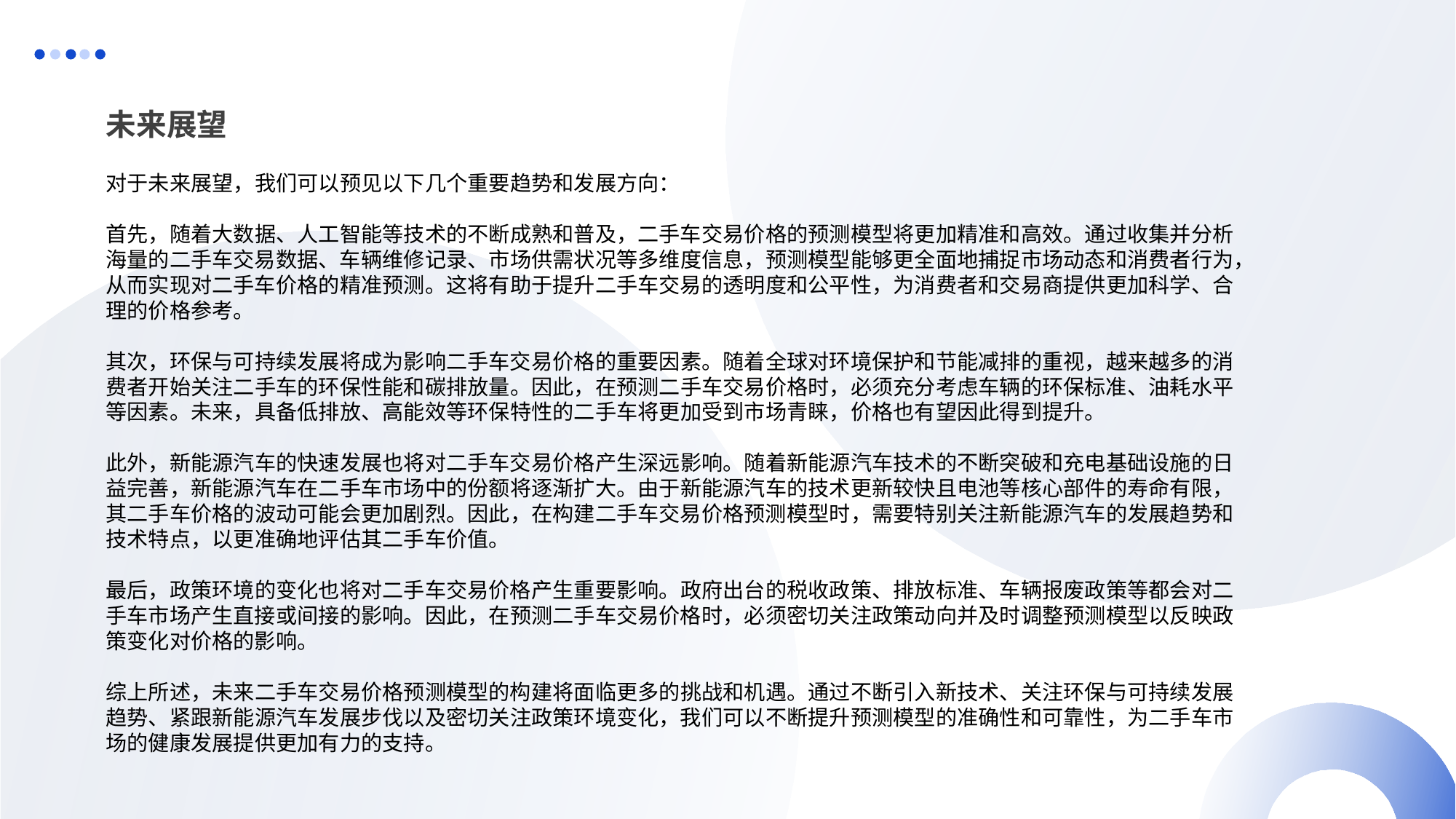

未来展望
对于未来展望，我们可以预见以下几个重要趋势和发展方向：

首先，随着大数据、人工智能等技术的不断成熟和普及，二手车交易价格的预测模型将更加精准和高效。通过收集并分析海量的二手车交易数据、车辆维修记录、市场供需状况等多维度信息，预测模型能够更全面地捕捉市场动态和消费者行为，从而实现对二手车价格的精准预测。这将有助于提升二手车交易的透明度和公平性，为消费者和交易商提供更加科学、合理的价格参考。

其次，环保与可持续发展将成为影响二手车交易价格的重要因素。随着全球对环境保护和节能减排的重视，越来越多的消费者开始关注二手车的环保性能和碳排放量。因此，在预测二手车交易价格时，必须充分考虑车辆的环保标准、油耗水平等因素。未来，具备低排放、高能效等环保特性的二手车将更加受到市场青睐，价格也有望因此得到提升。

此外，新能源汽车的快速发展也将对二手车交易价格产生深远影响。随着新能源汽车技术的不断突破和充电基础设施的日益完善，新能源汽车在二手车市场中的份额将逐渐扩大。由于新能源汽车的技术更新较快且电池等核心部件的寿命有限，其二手车价格的波动可能会更加剧烈。因此，在构建二手车交易价格预测模型时，需要特别关注新能源汽车的发展趋势和技术特点，以更准确地评估其二手车价值。

最后，政策环境的变化也将对二手车交易价格产生重要影响。政府出台的税收政策、排放标准、车辆报废政策等都会对二手车市场产生直接或间接的影响。因此，在预测二手车交易价格时，必须密切关注政策动向并及时调整预测模型以反映政策变化对价格的影响。

综上所述，未来二手车交易价格预测模型的构建将面临更多的挑战和机遇。通过不断引入新技术、关注环保与可持续发展趋势、紧跟新能源汽车发展步伐以及密切关注政策环境变化，我们可以不断提升预测模型的准确性和可靠性，为二手车市场的健康发展提供更加有力的支持。